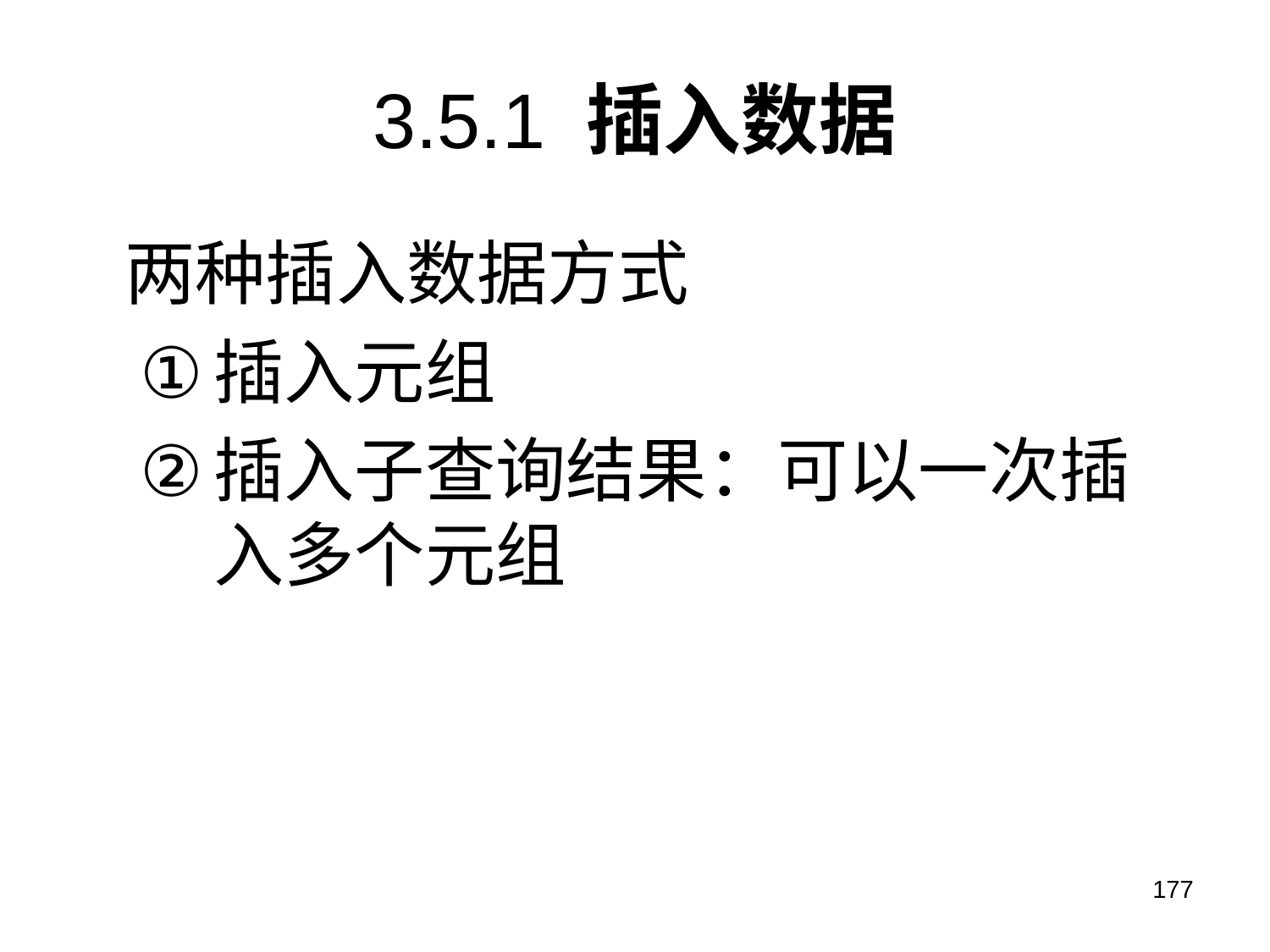

# 3.5.1 插入数据
  两种插入数据方式
插入元组
插入子查询结果：可以一次插入多个元组

177